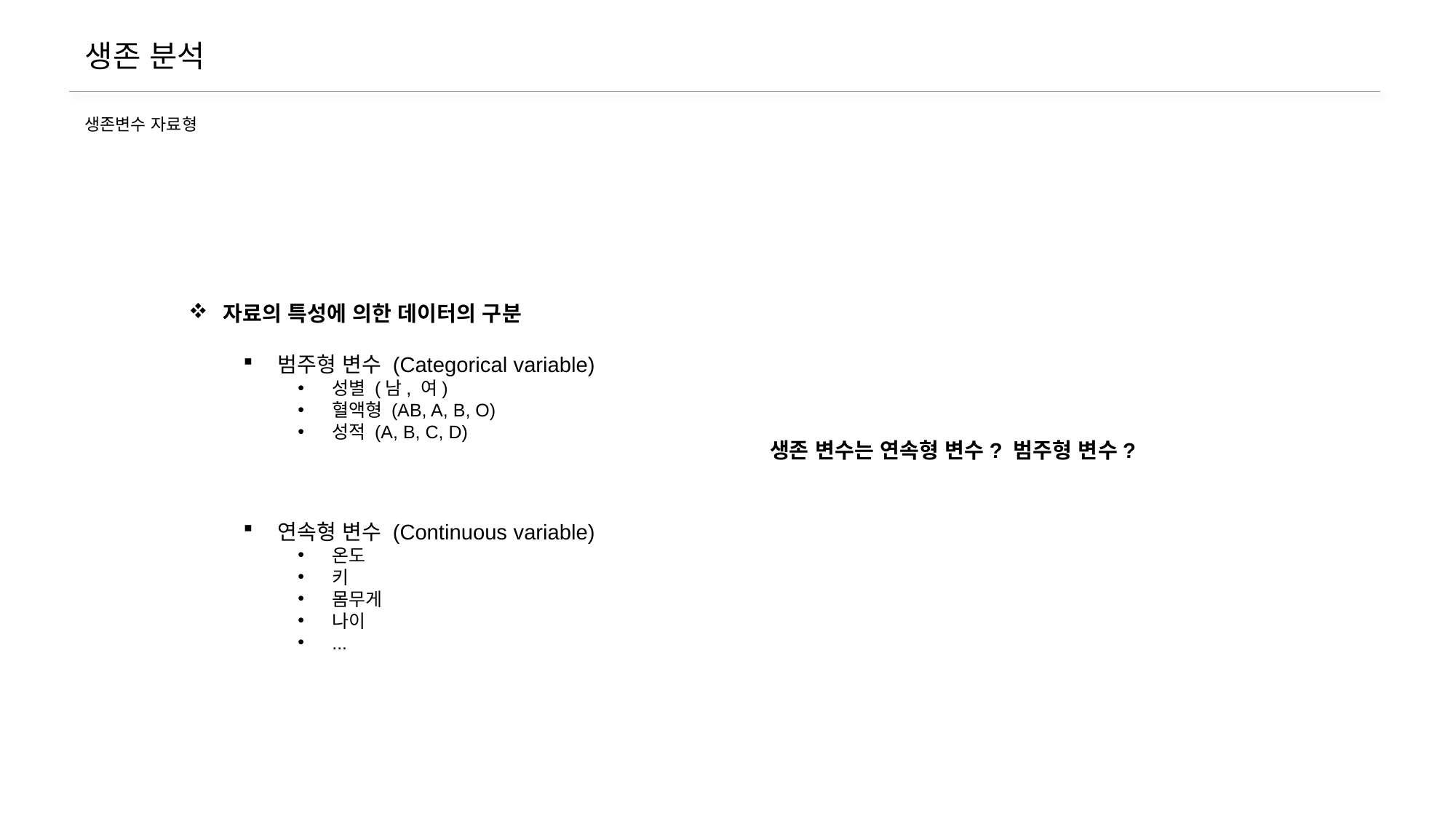

생존 분석
생존변수 자료형
자료의 특성에 의한 데이터의 구분

범주형 변수 (Categorical variable)
성별 (남, 여)
혈액형 (AB, A, B, O)
성적 (A, B, C, D)

연속형 변수 (Continuous variable)
온도
키
몸무게
나이
...
생존 변수는 연속형 변수? 범주형 변수?